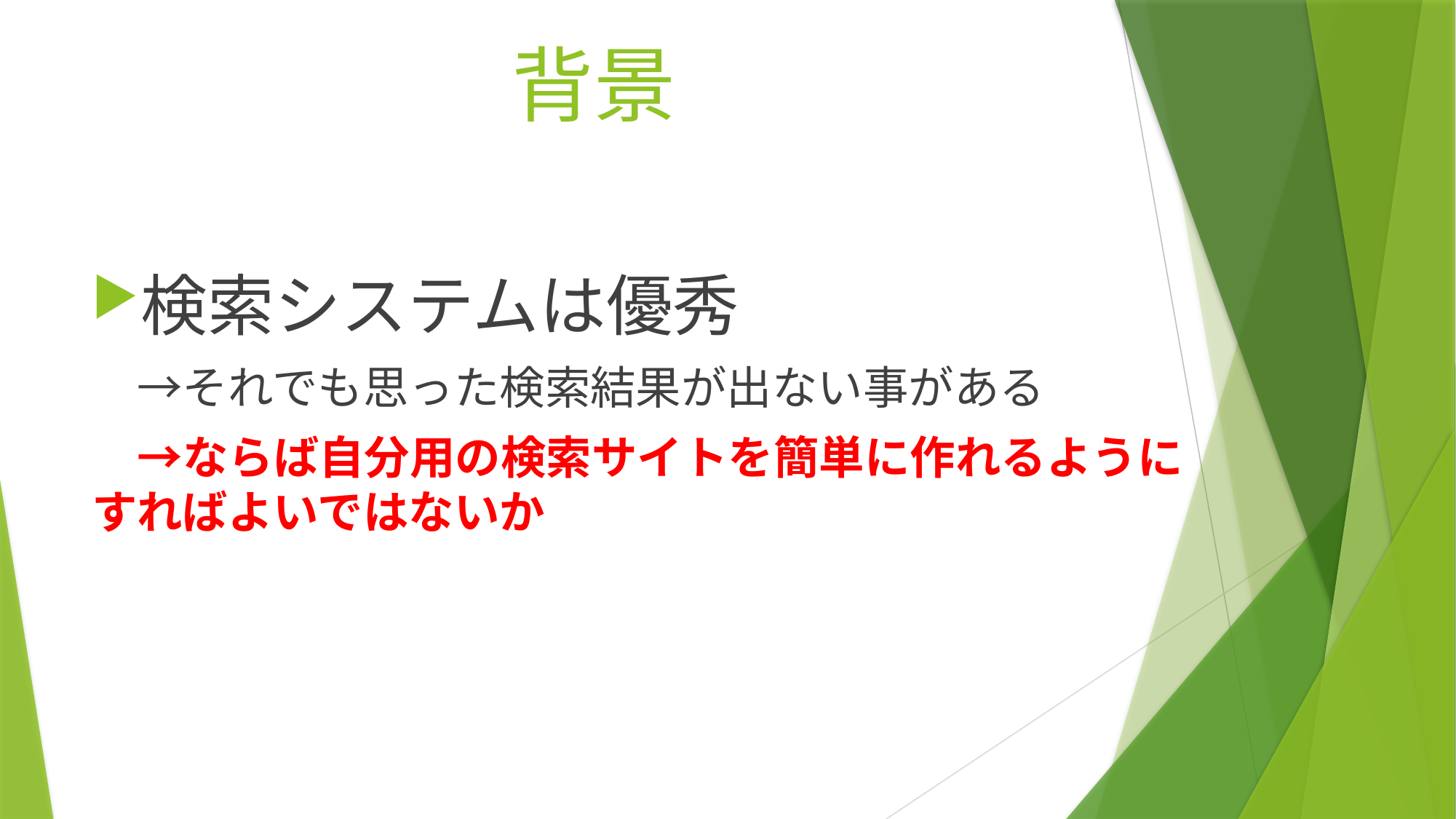

# 背景
検索システムは優秀
　→それでも思った検索結果が出ない事がある
　→ならば自分用の検索サイトを簡単に作れるようにすればよいではないか